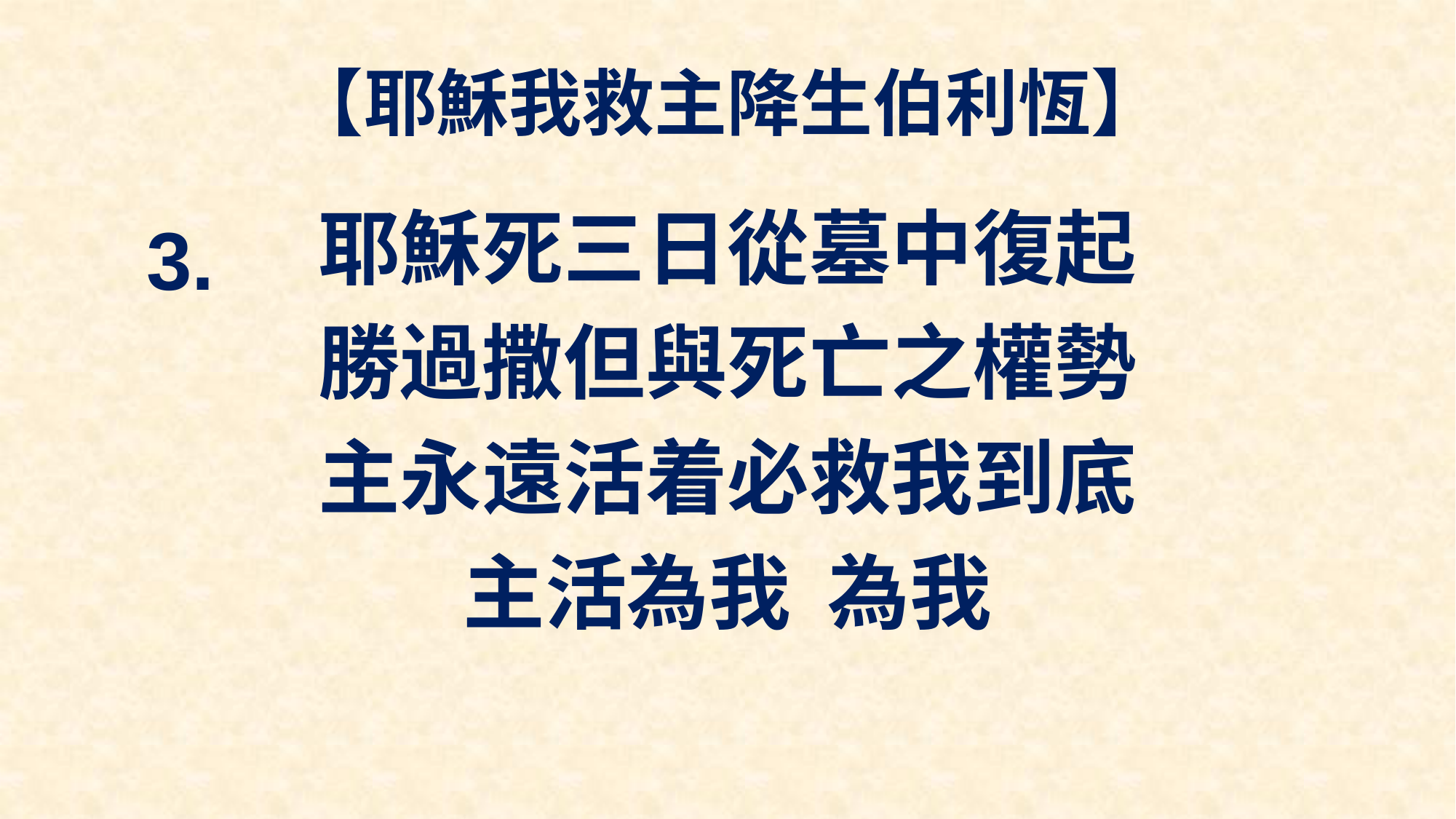

# 【耶穌我救主降生伯利恆】
耶穌死三日從墓中復起
勝過撒但與死亡之權勢
主永遠活着必救我到底
主活為我  為我
3.